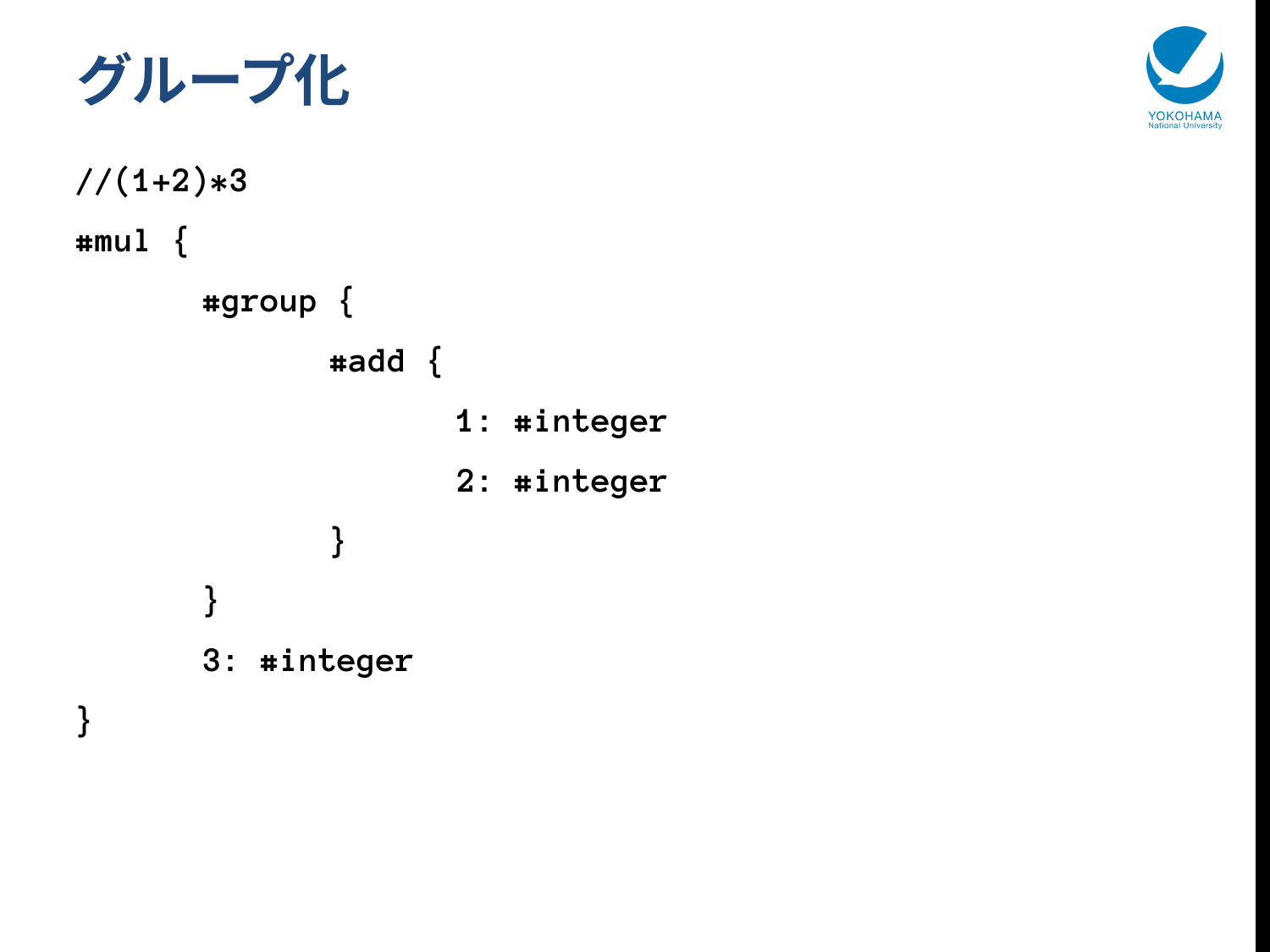

# グループ化
//(1+2)*3
#mul {
	#group {
		#add {
			1: #integer
			2: #integer
		}
	}
	3: #integer
}